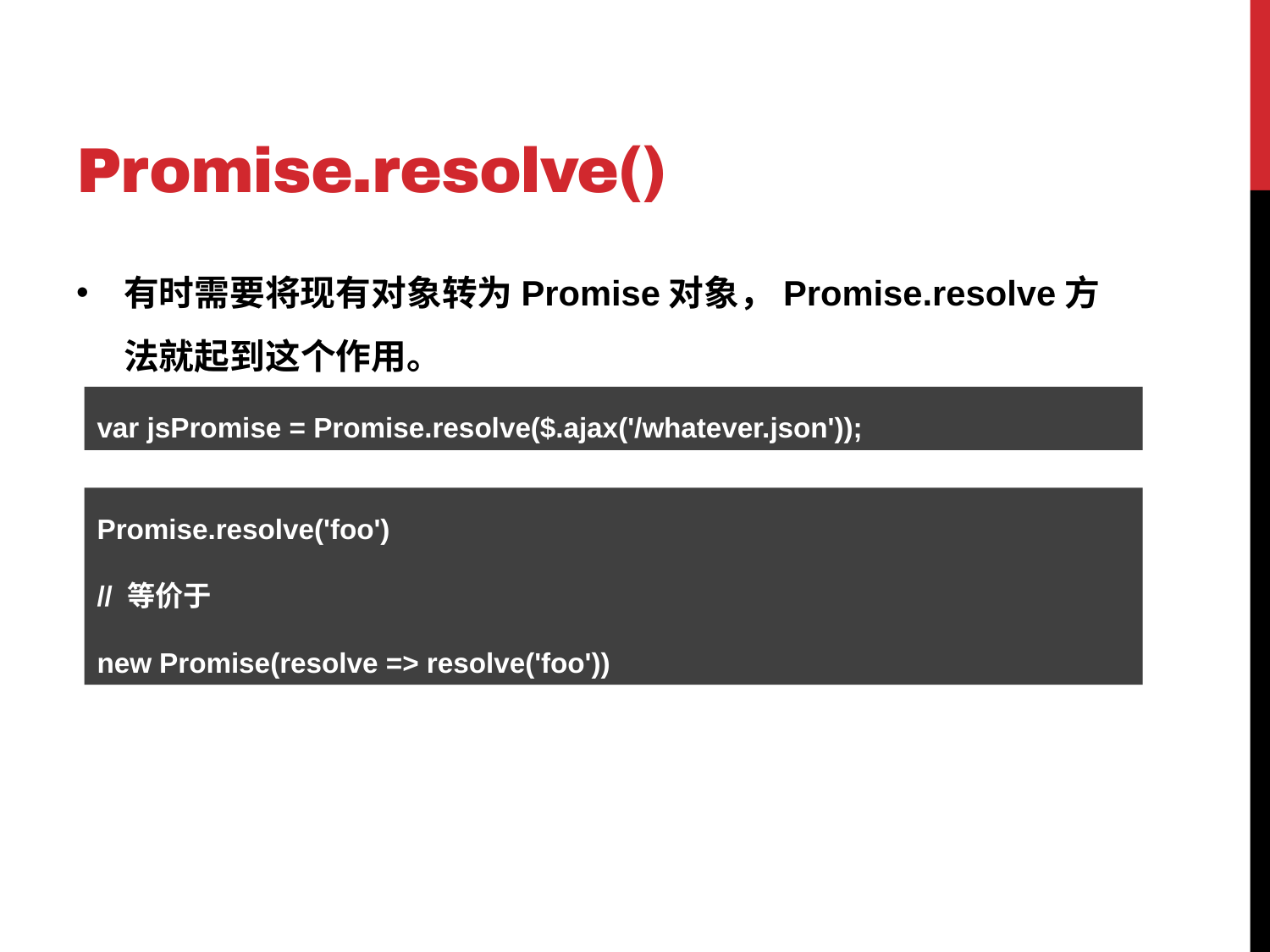

# Promise.resolve()
有时需要将现有对象转为Promise对象，Promise.resolve方法就起到这个作用。

var jsPromise = Promise.resolve($.ajax('/whatever.json'));
Promise.resolve('foo')
// 等价于
new Promise(resolve => resolve('foo'))